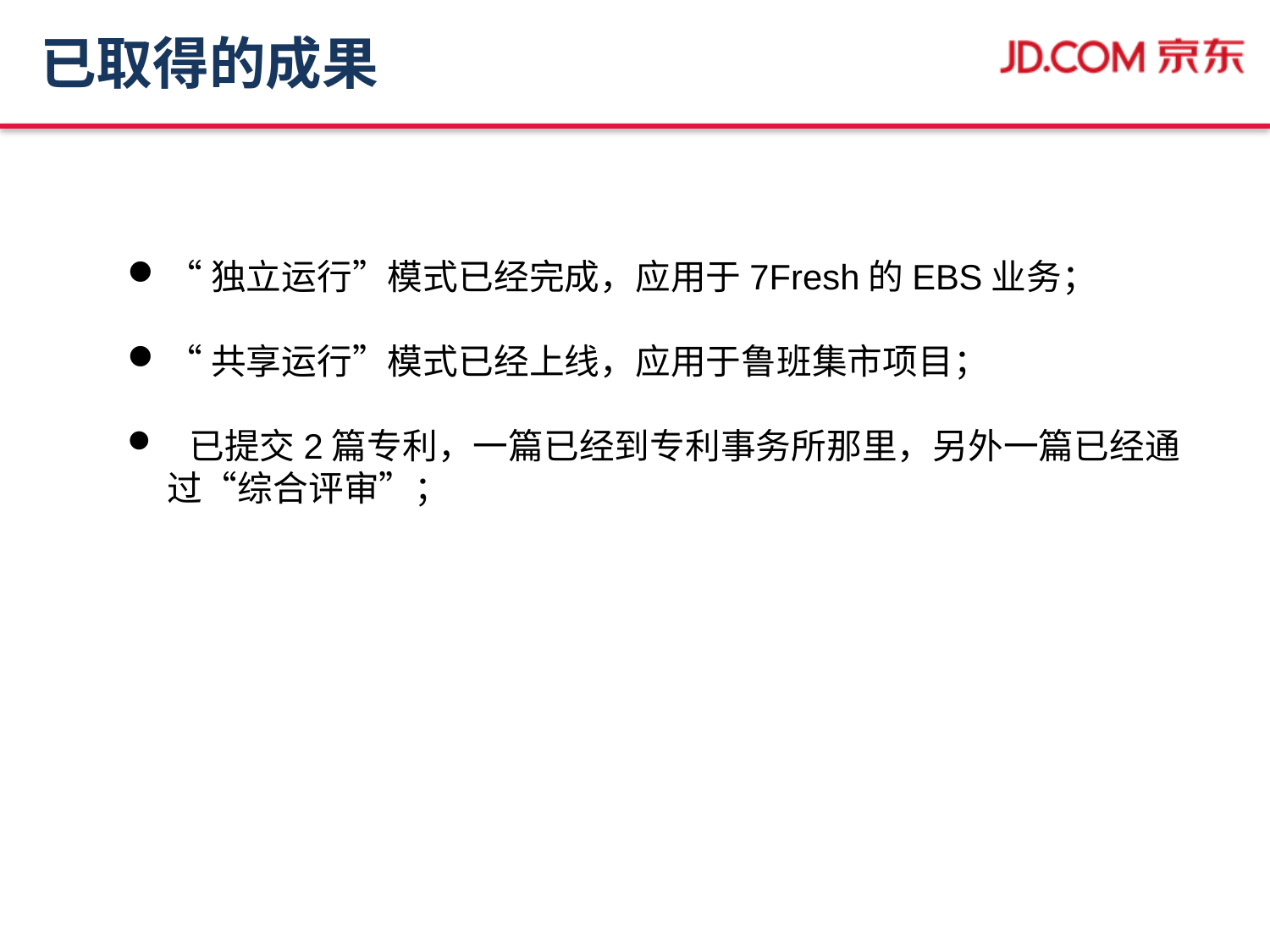

# 已取得的成果

“独立运行”模式已经完成，应用于7Fresh的EBS业务；

“共享运行”模式已经上线，应用于鲁班集市项目；

  已提交2篇专利，一篇已经到专利事务所那里，另外一篇已经通过“综合评审”；